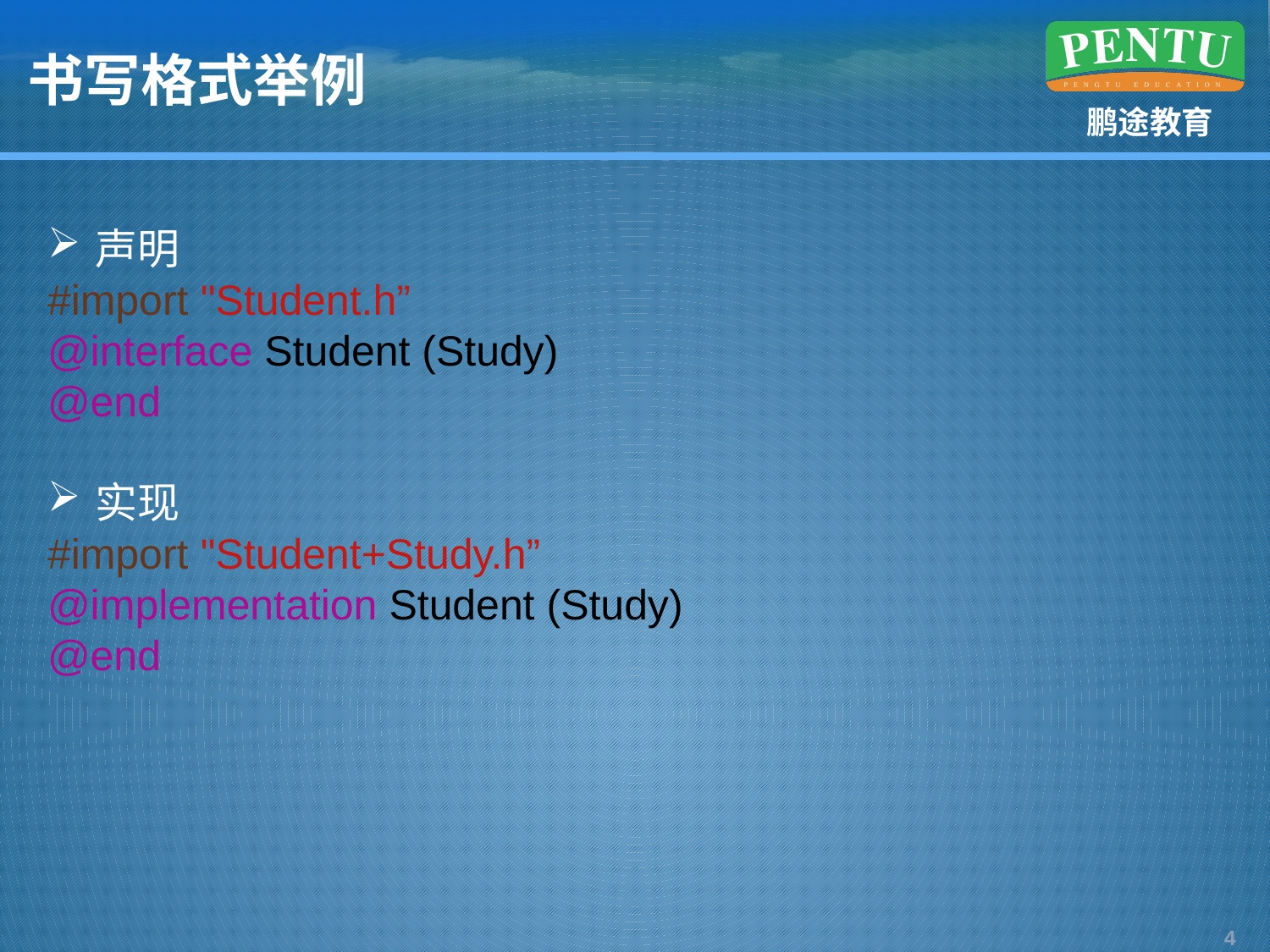

# 书写格式举例
声明
#import "Student.h”
@interface Student (Study)
@end

实现
#import "Student+Study.h”
@implementation Student (Study)
@end
4